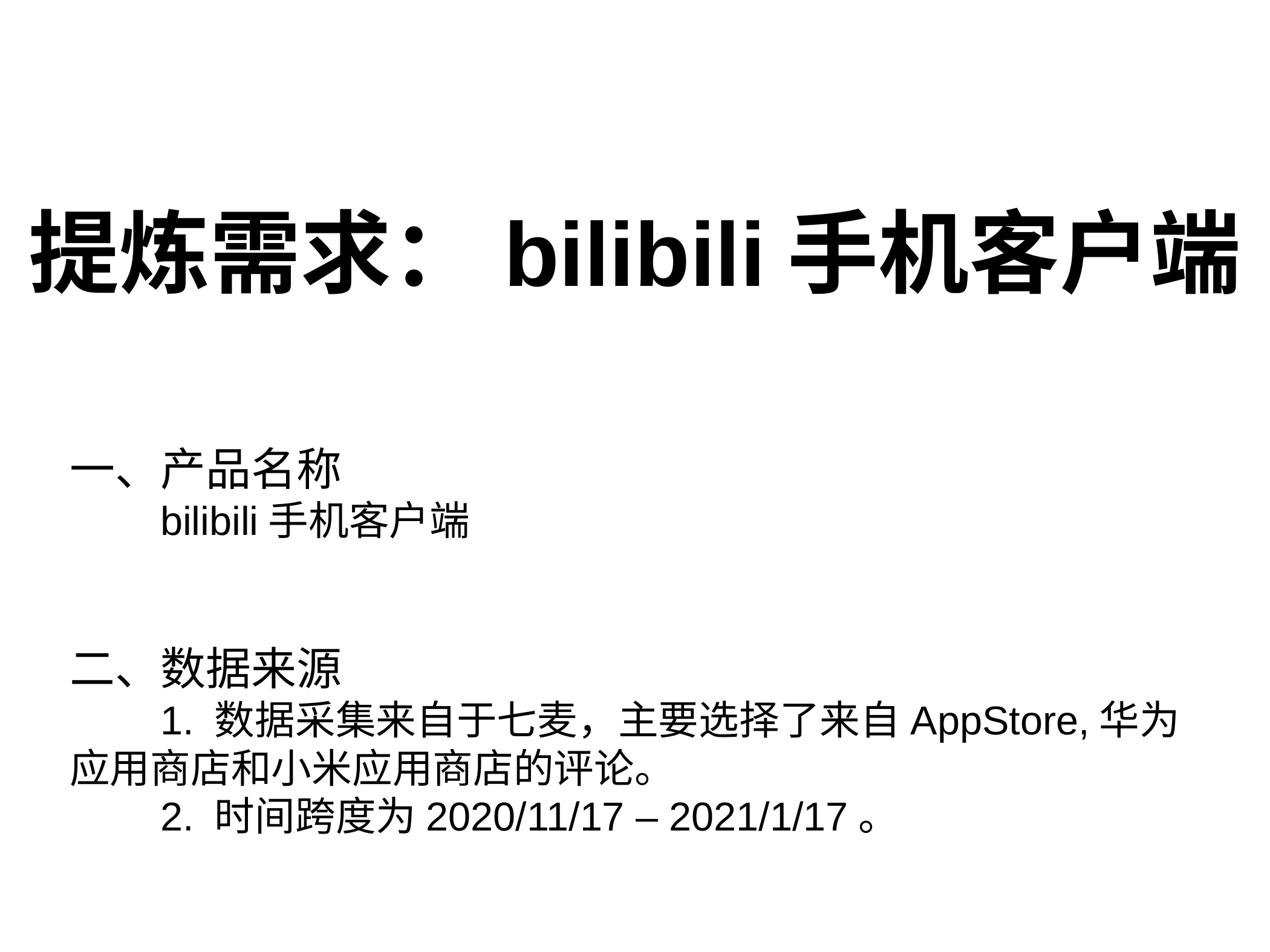

提炼需求：bilibili手机客户端
一、产品名称
	bilibili手机客户端

二、数据来源
	1. 数据采集来自于七麦，主要选择了来自AppStore,华为应用商店和小米应用商店的评论。
	2. 时间跨度为2020/11/17 – 2021/1/17。